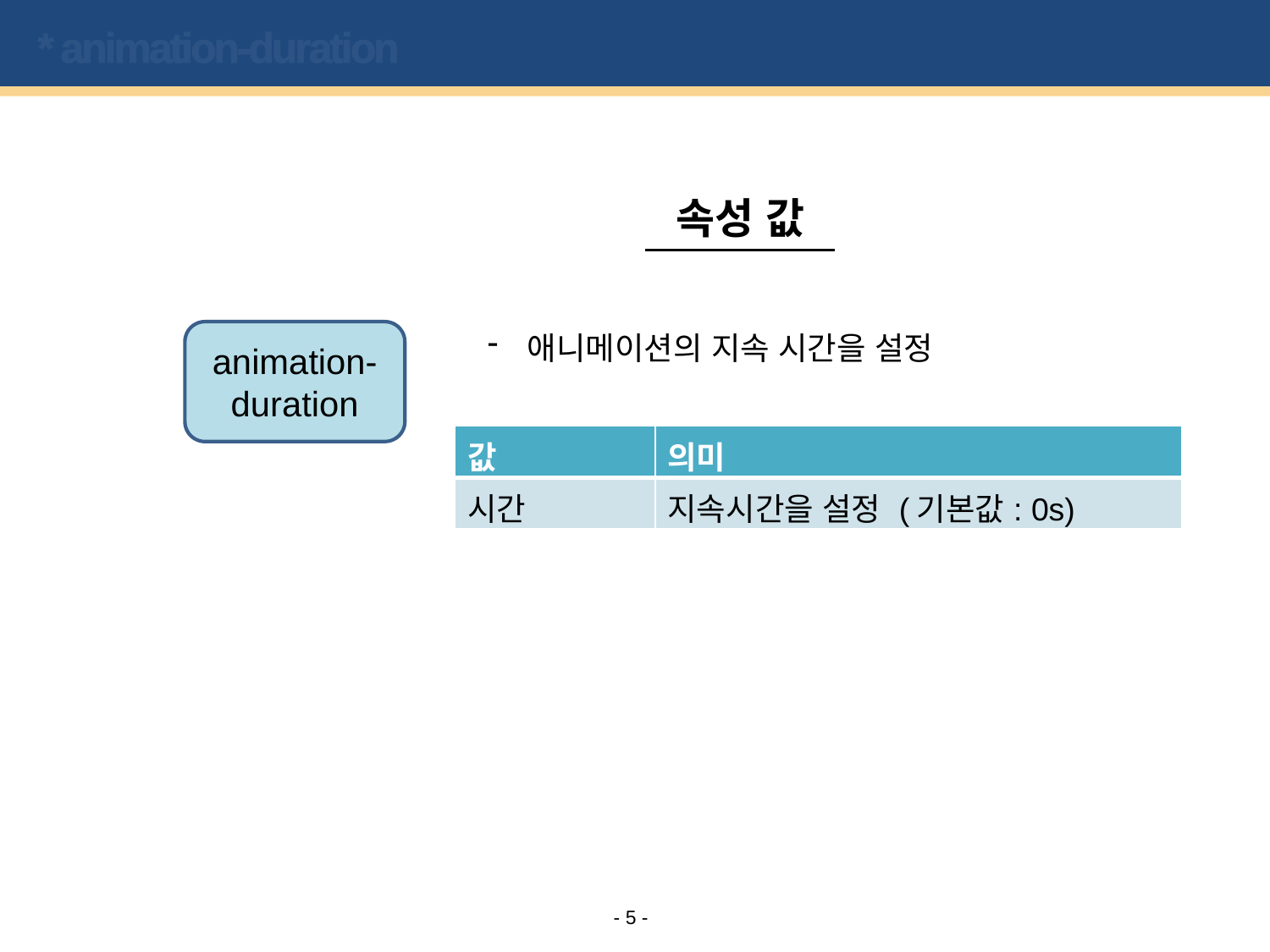

# * animation-duration
속성 값
animation-duration
애니메이션의 지속 시간을 설정
| 값 | 의미 |
| --- | --- |
| 시간 | 지속시간을 설정 (기본값: 0s) |